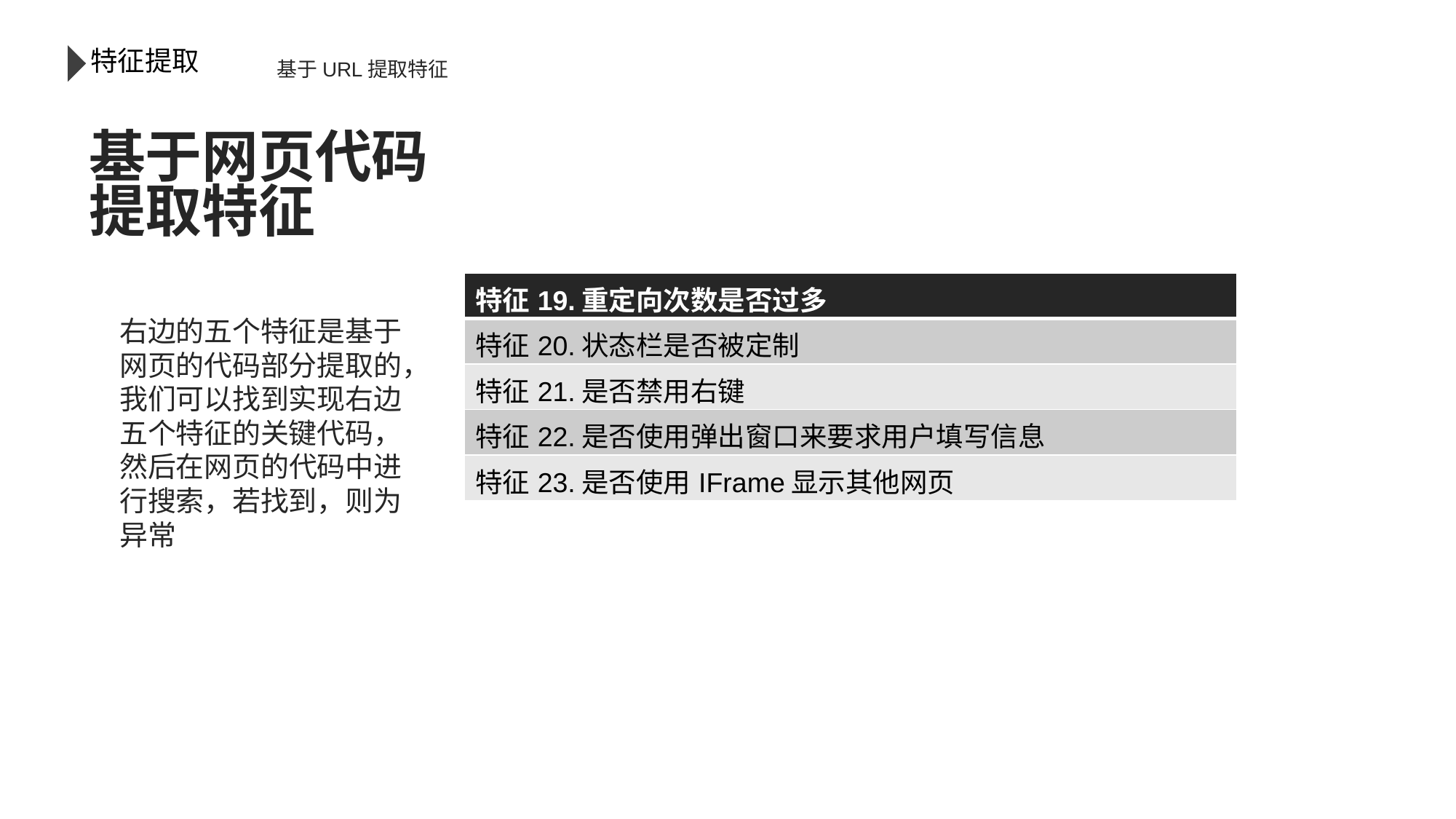

特征提取
基于URL提取特征

基于网页代码提取特征
| 特征19.重定向次数是否过多 |
| --- |
| 特征20.状态栏是否被定制 |
| 特征21.是否禁用右键 |
| 特征22.是否使用弹出窗口来要求用户填写信息 |
| 特征23.是否使用IFrame显示其他网页 |
右边的五个特征是基于网页的代码部分提取的，我们可以找到实现右边五个特征的关键代码，然后在网页的代码中进行搜索，若找到，则为异常